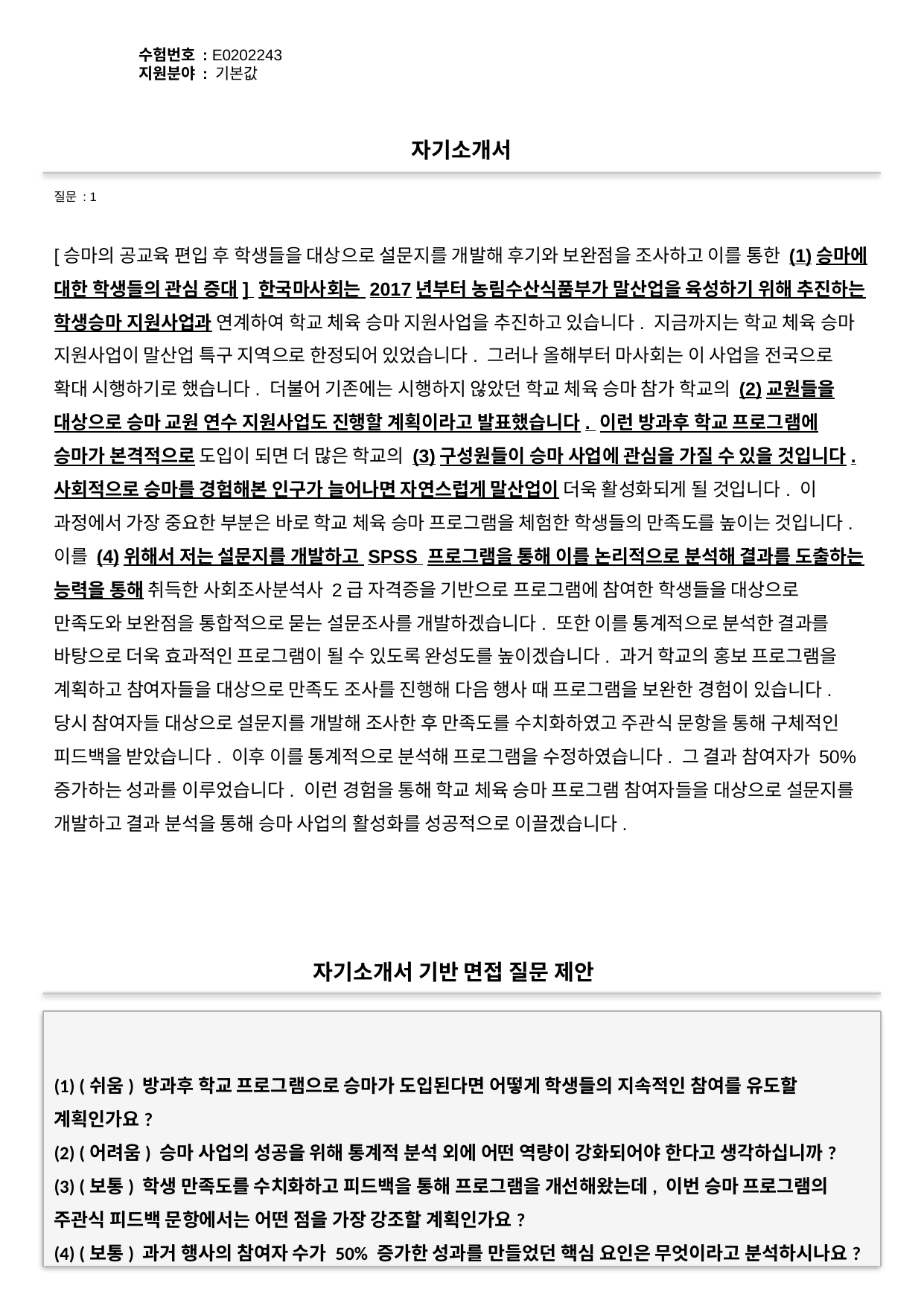

수험번호 : E0202243
지원분야 : 기본값
#

자기소개서

질문 : 1

[승마의 공교육 편입 후 학생들을 대상으로 설문지를 개발해 후기와 보완점을 조사하고 이를 통한 (1)승마에 대한 학생들의 관심 증대] 한국마사회는 2017년부터 농림수산식품부가 말산업을 육성하기 위해 추진하는 학생승마 지원사업과 연계하여 학교 체육 승마 지원사업을 추진하고 있습니다. 지금까지는 학교 체육 승마 지원사업이 말산업 특구 지역으로 한정되어 있었습니다. 그러나 올해부터 마사회는 이 사업을 전국으로 확대 시행하기로 했습니다. 더불어 기존에는 시행하지 않았던 학교 체육 승마 참가 학교의 (2)교원들을 대상으로 승마 교원 연수 지원사업도 진행할 계획이라고 발표했습니다. 이런 방과후 학교 프로그램에 승마가 본격적으로 도입이 되면 더 많은 학교의 (3)구성원들이 승마 사업에 관심을 가질 수 있을 것입니다. 사회적으로 승마를 경험해본 인구가 늘어나면 자연스럽게 말산업이 더욱 활성화되게 될 것입니다. 이 과정에서 가장 중요한 부분은 바로 학교 체육 승마 프로그램을 체험한 학생들의 만족도를 높이는 것입니다. 이를 (4)위해서 저는 설문지를 개발하고 SPSS 프로그램을 통해 이를 논리적으로 분석해 결과를 도출하는 능력을 통해 취득한 사회조사분석사 2급 자격증을 기반으로 프로그램에 참여한 학생들을 대상으로 만족도와 보완점을 통합적으로 묻는 설문조사를 개발하겠습니다. 또한 이를 통계적으로 분석한 결과를 바탕으로 더욱 효과적인 프로그램이 될 수 있도록 완성도를 높이겠습니다. 과거 학교의 홍보 프로그램을 계획하고 참여자들을 대상으로 만족도 조사를 진행해 다음 행사 때 프로그램을 보완한 경험이 있습니다. 당시 참여자들 대상으로 설문지를 개발해 조사한 후 만족도를 수치화하였고 주관식 문항을 통해 구체적인 피드백을 받았습니다. 이후 이를 통계적으로 분석해 프로그램을 수정하였습니다. 그 결과 참여자가 50% 증가하는 성과를 이루었습니다. 이런 경험을 통해 학교 체육 승마 프로그램 참여자들을 대상으로 설문지를 개발하고 결과 분석을 통해 승마 사업의 활성화를 성공적으로 이끌겠습니다.

자기소개서 기반 면접 질문 제안

(1) (쉬움) 방과후 학교 프로그램으로 승마가 도입된다면 어떻게 학생들의 지속적인 참여를 유도할 계획인가요?
(2) (어려움) 승마 사업의 성공을 위해 통계적 분석 외에 어떤 역량이 강화되어야 한다고 생각하십니까?
(3) (보통) 학생 만족도를 수치화하고 피드백을 통해 프로그램을 개선해왔는데, 이번 승마 프로그램의 주관식 피드백 문항에서는 어떤 점을 가장 강조할 계획인가요?
(4) (보통) 과거 행사의 참여자 수가 50% 증가한 성과를 만들었던 핵심 요인은 무엇이라고 분석하시나요?